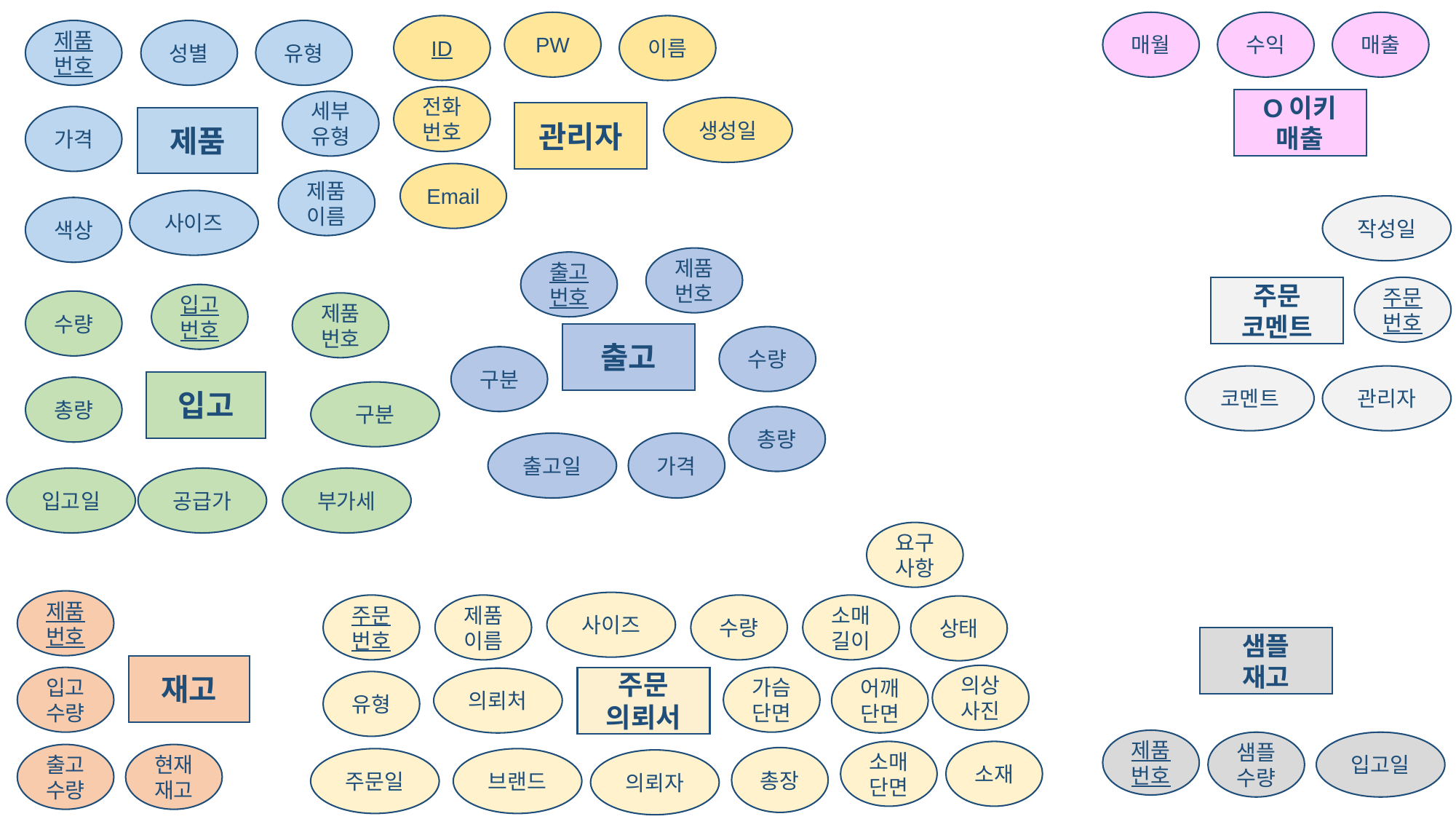

PW
매월
수익
매출
ID
이름
제품
번호
성별
유형
전화
번호
O이키
매출
세부
유형
생성일
관리자
가격
제품
Email
제품 이름
사이즈
작성일
색상
제품
번호
출고
번호
주문
번호
주문
코멘트
입고
번호
수량
제품
번호
출고
수량
구분
코멘트
관리자
입고
총량
구분
총량
출고일
가격
입고일
공급가
부가세
요구사항
제품
번호
사이즈
주문
번호
제품이름
수량
소매
길이
상태
샘플
재고
재고
의상
사진
입고
수량
가슴
단면
주문
의뢰서
의뢰처
어깨
단면
유형
제품
번호
샘플
수량
입고일
소매
단면
소재
출고
수량
현재
재고
총장
주문일
브랜드
의뢰자